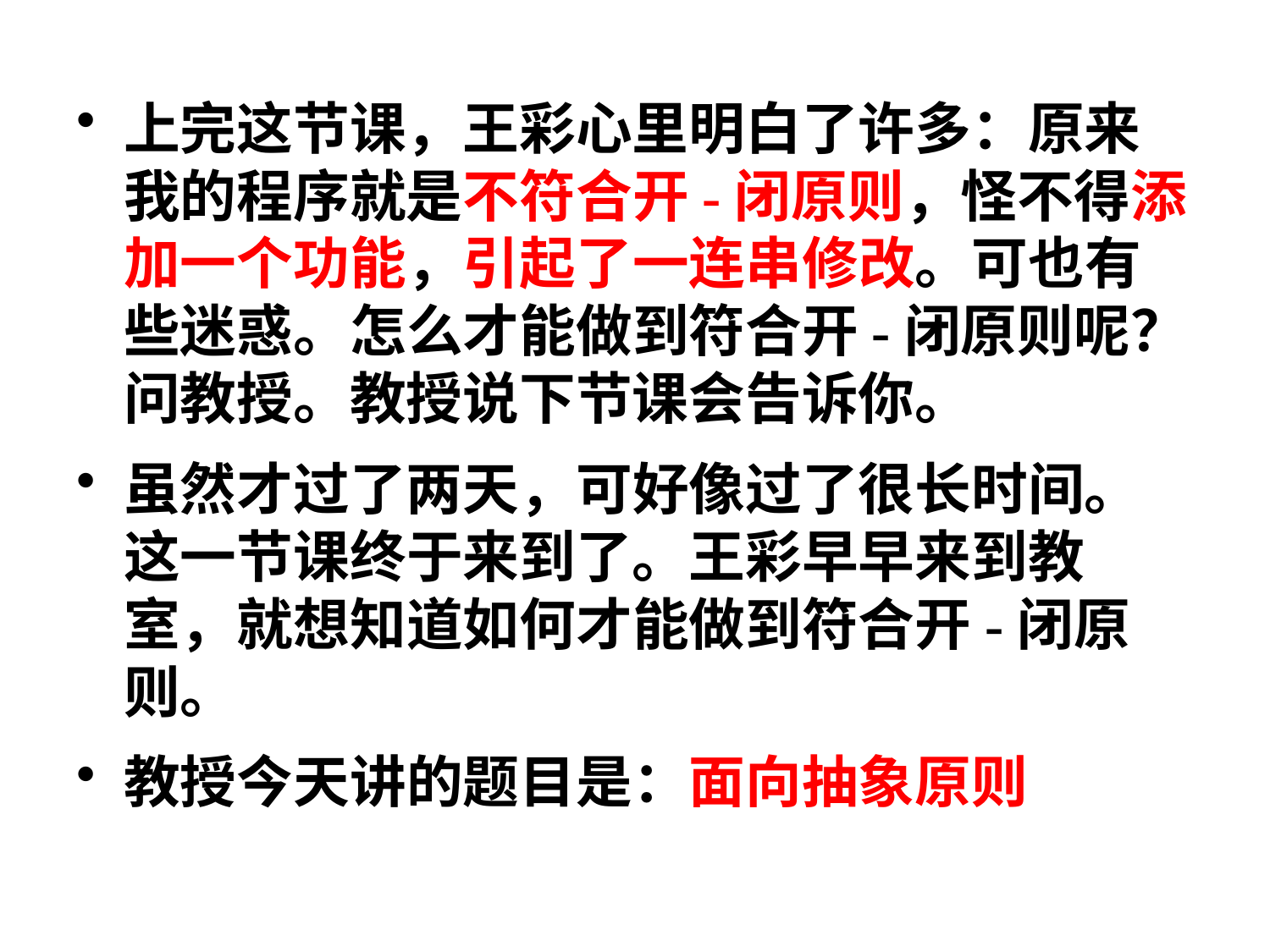

上完这节课，王彩心里明白了许多：原来我的程序就是不符合开-闭原则，怪不得添加一个功能，引起了一连串修改。可也有些迷惑。怎么才能做到符合开-闭原则呢？问教授。教授说下节课会告诉你。
虽然才过了两天，可好像过了很长时间。这一节课终于来到了。王彩早早来到教室，就想知道如何才能做到符合开-闭原则。
教授今天讲的题目是：面向抽象原则